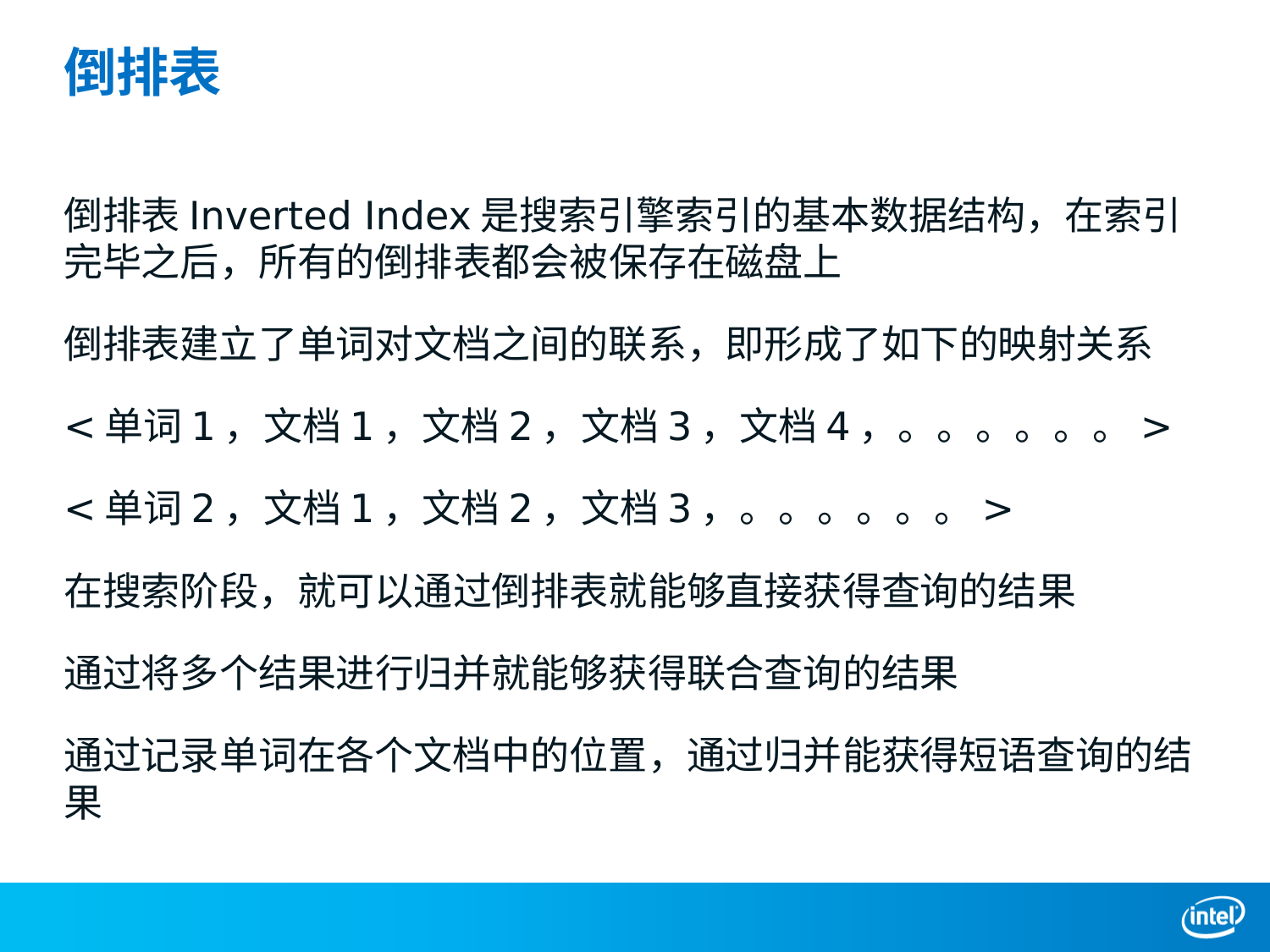

# 倒排表
倒排表Inverted Index是搜索引擎索引的基本数据结构，在索引完毕之后，所有的倒排表都会被保存在磁盘上
倒排表建立了单词对文档之间的联系，即形成了如下的映射关系
<单词1，文档1，文档2，文档3，文档4，。。。。。。>
<单词2，文档1，文档2，文档3，。。。。。。>
在搜索阶段，就可以通过倒排表就能够直接获得查询的结果
通过将多个结果进行归并就能够获得联合查询的结果
通过记录单词在各个文档中的位置，通过归并能获得短语查询的结果